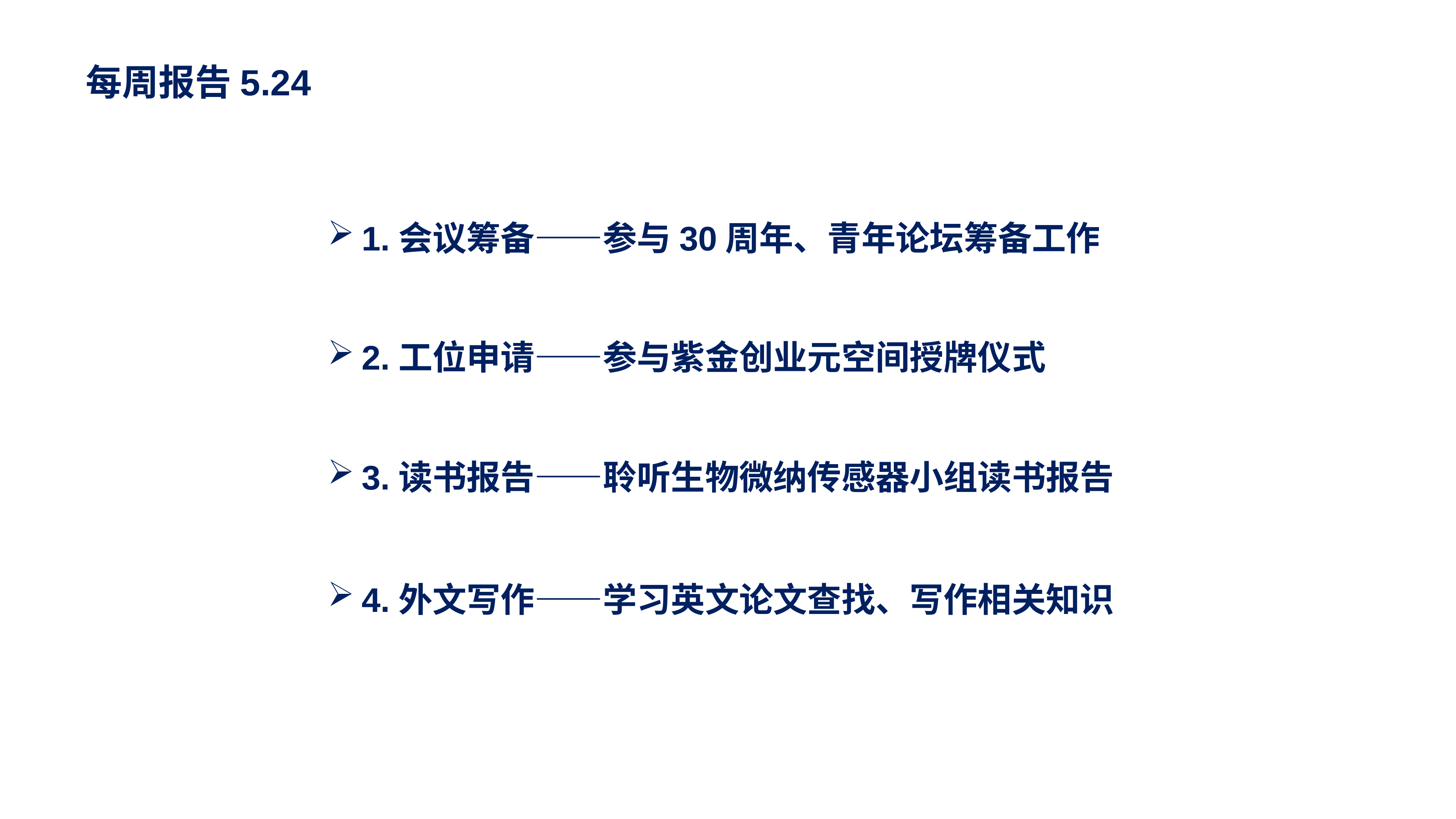

每周报告5.24
1.会议筹备——参与30周年、青年论坛筹备工作
2.工位申请——参与紫金创业元空间授牌仪式
3.读书报告——聆听生物微纳传感器小组读书报告
4.外文写作——学习英文论文查找、写作相关知识